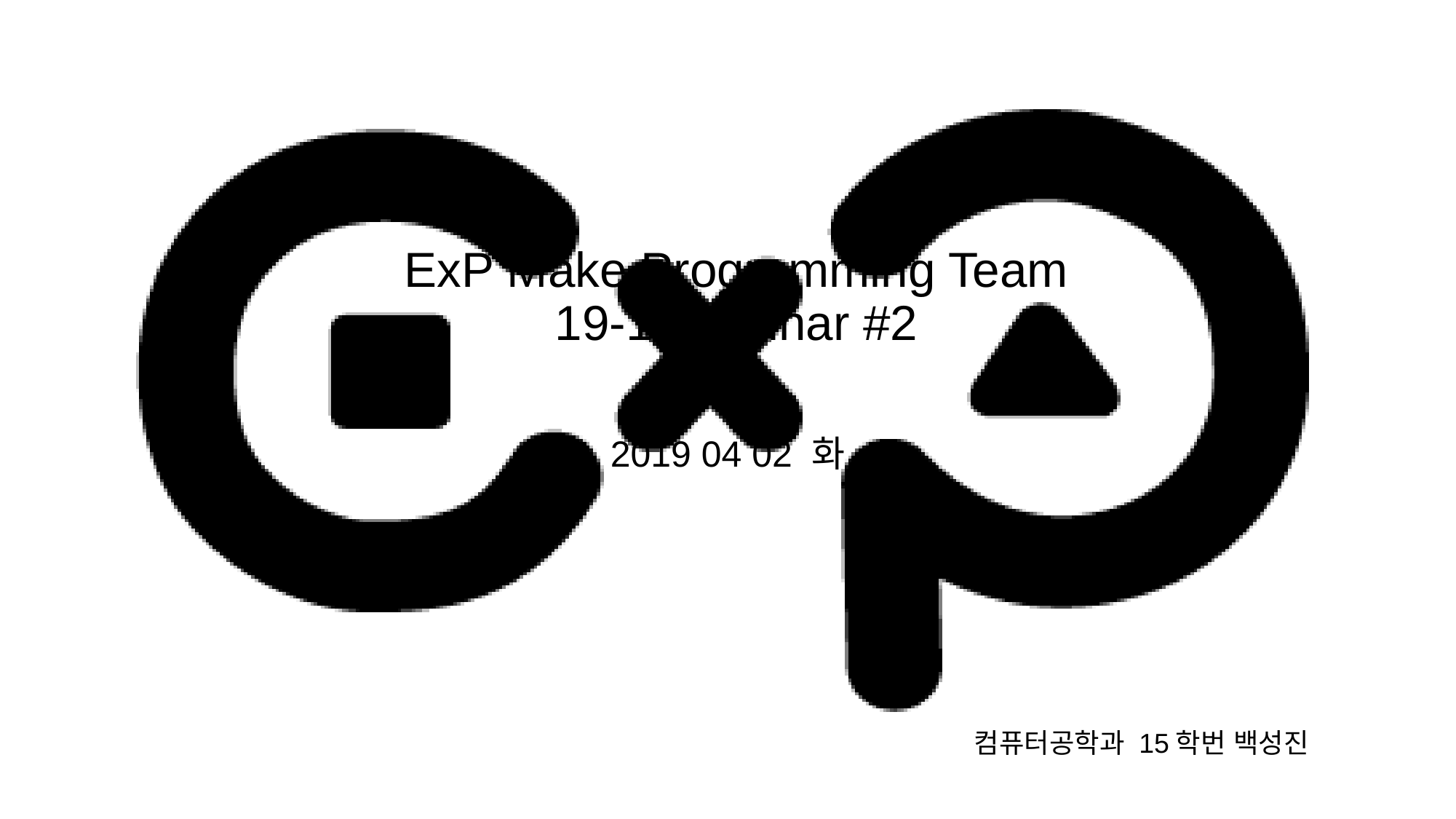

# ExP Make Programming Team 19-1 Seminar #2
2019 04 02 화
컴퓨터공학과 15학번 백성진